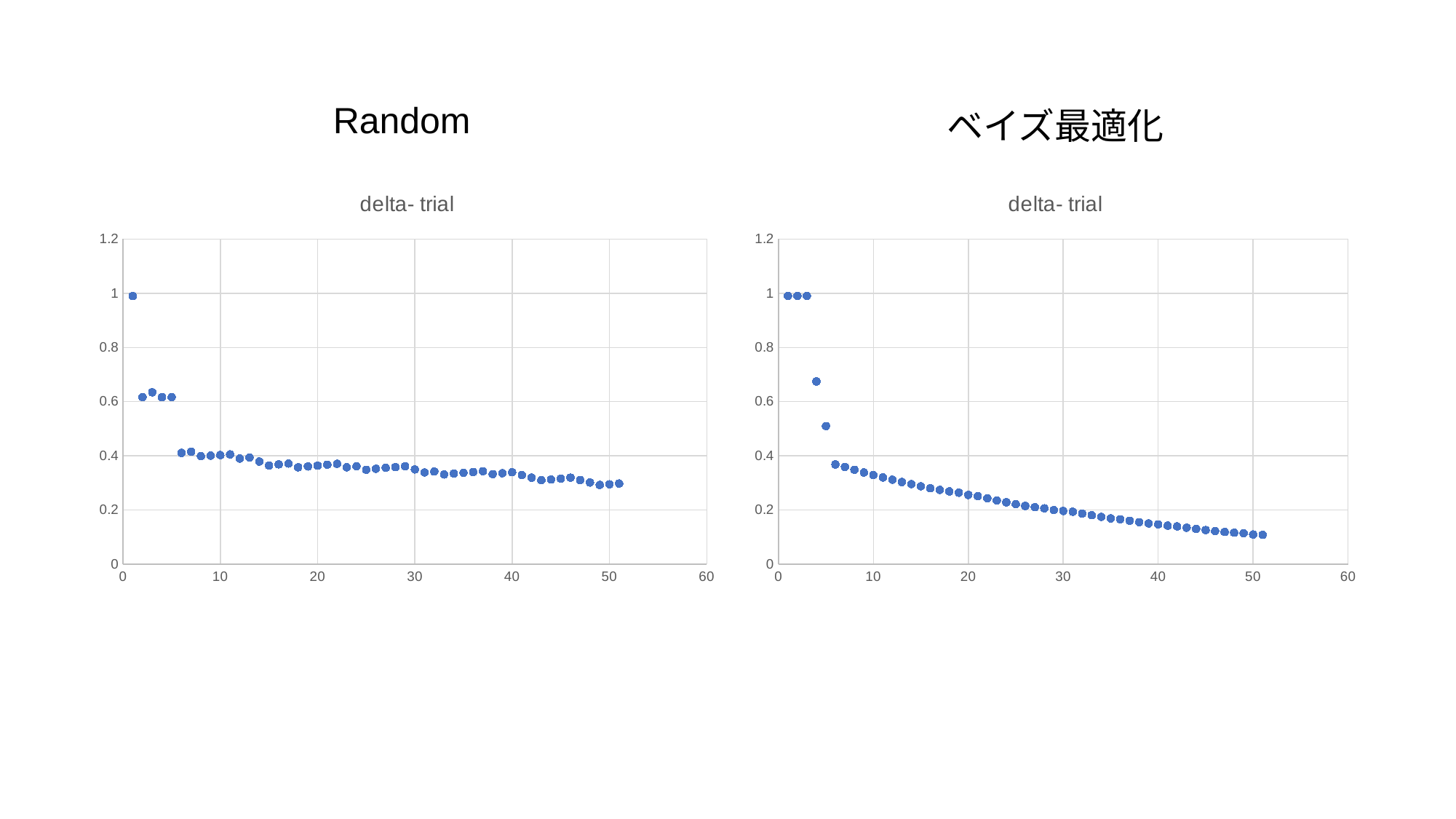

Random
ベイズ最適化

### Chart: delta- trial

| Category | delta |
|---|---|

### Chart: delta- trial

| Category | delta |
|---|---|